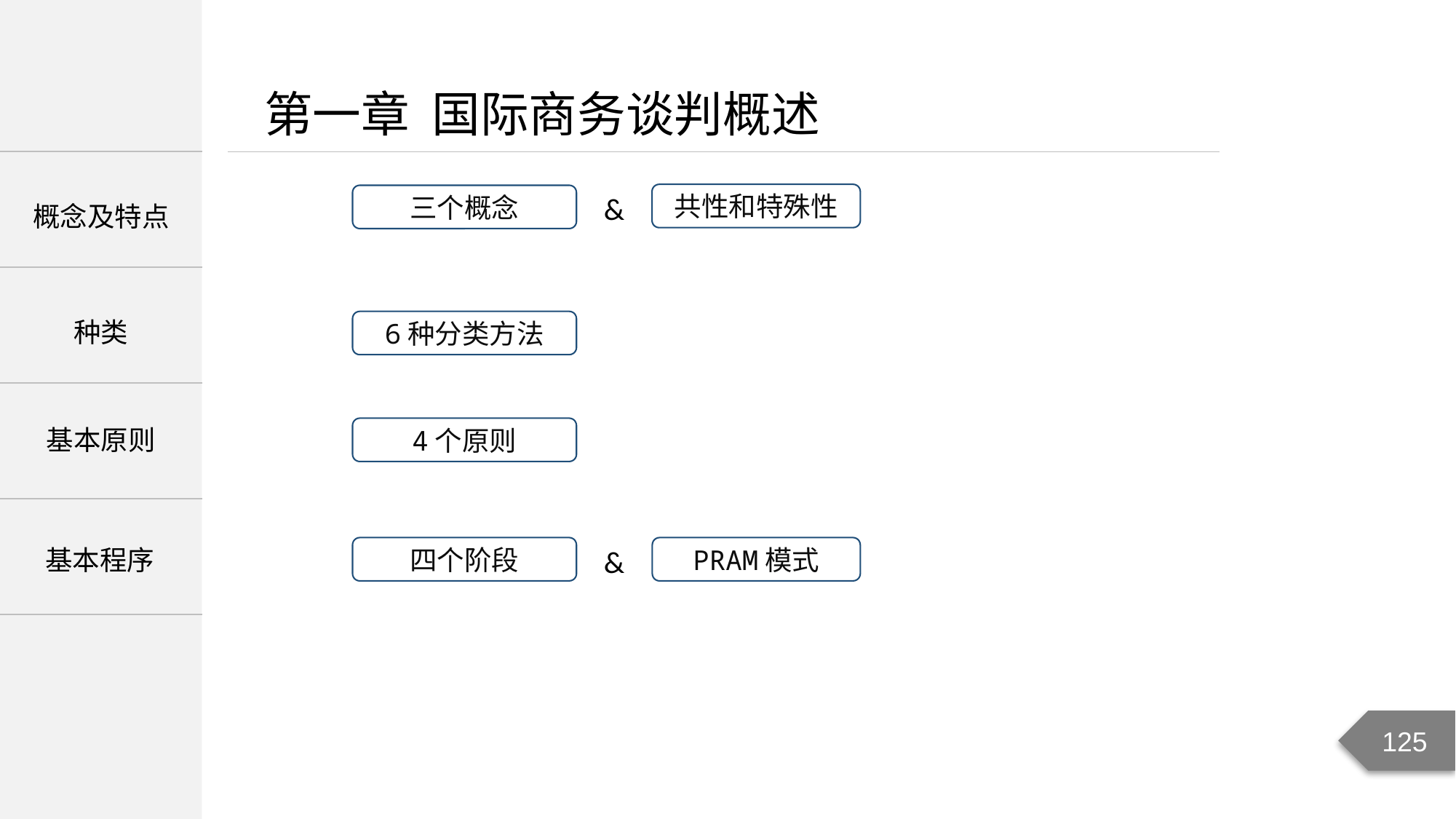

第一章  国际商务谈判概述
| 概念及特点 |
| --- |
| 种类 |
|  |
|  |
&
共性和特殊性
三个概念
6种分类方法
基本原则
4个原则
基本程序
四个阶段
&
PRAM模式
125